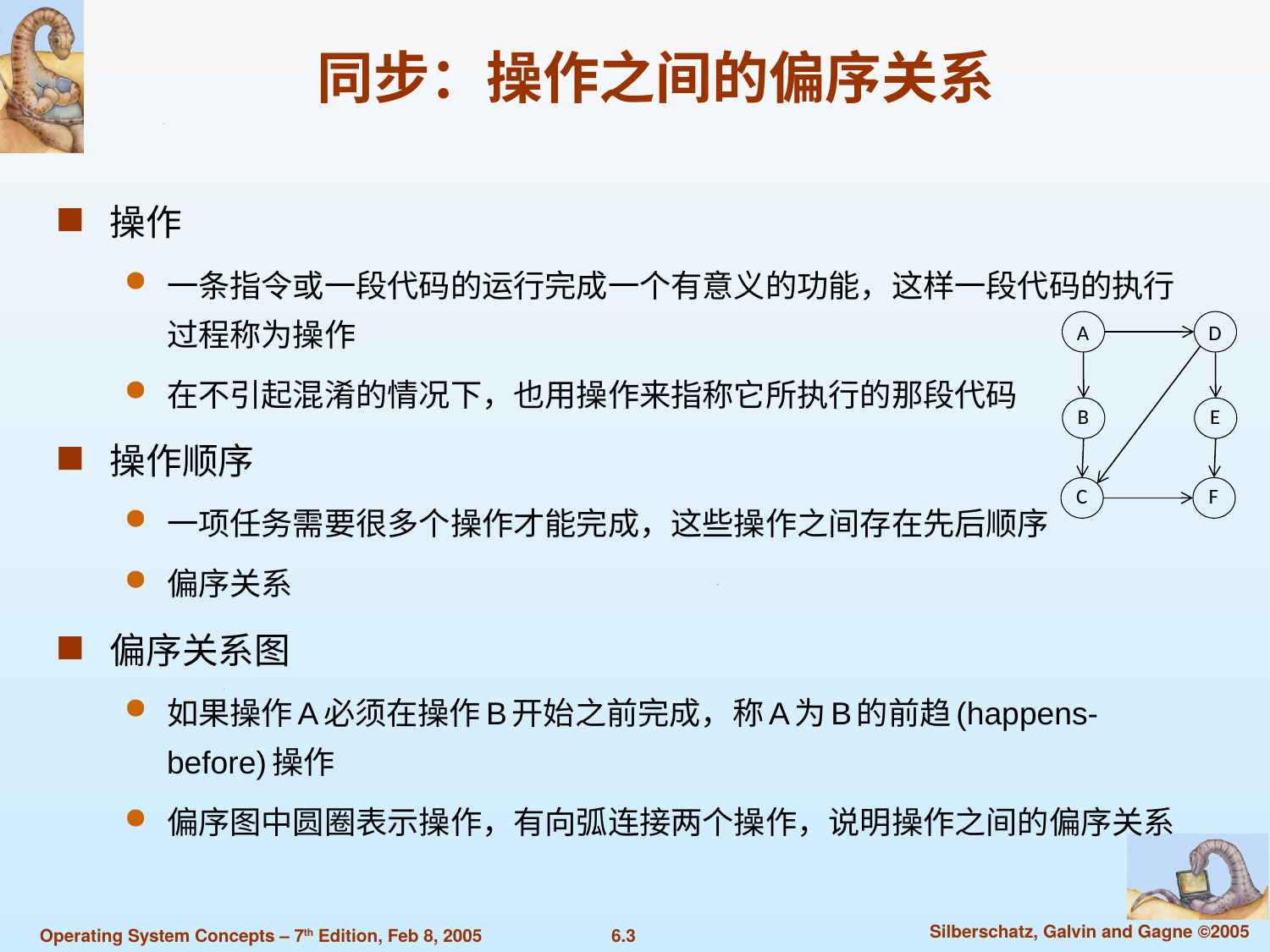

# 同步：操作之间的偏序关系
操作
一条指令或一段代码的运行完成一个有意义的功能，这样一段代码的执行过程称为操作
在不引起混淆的情况下，也用操作来指称它所执行的那段代码
操作顺序
一项任务需要很多个操作才能完成，这些操作之间存在先后顺序
偏序关系
偏序关系图
如果操作A必须在操作B开始之前完成，称A为B的前趋(happens-before)操作
偏序图中圆圈表示操作，有向弧连接两个操作，说明操作之间的偏序关系

A

D
B

E

C

F